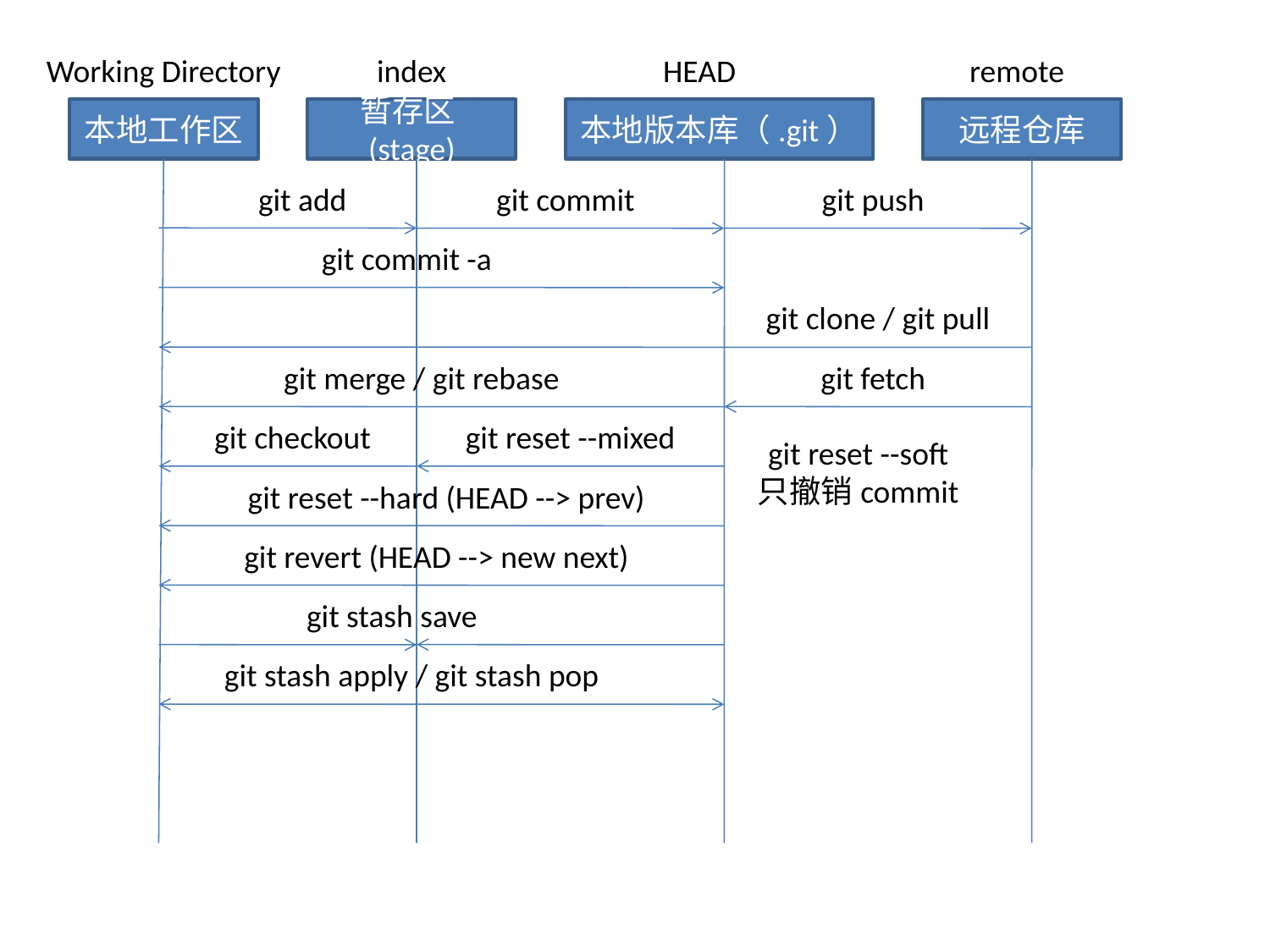

Working Directory
index
HEAD
remote
本地工作区
暂存区(stage)
本地版本库（.git）
远程仓库
git add
git commit
git push
git commit -a
git clone / git pull
git merge / git rebase
git fetch
git checkout
git reset --mixed
git reset --soft
只撤销commit
git reset --hard (HEAD --> prev)
git revert (HEAD --> new next)

git stash save

git stash apply / git stash pop